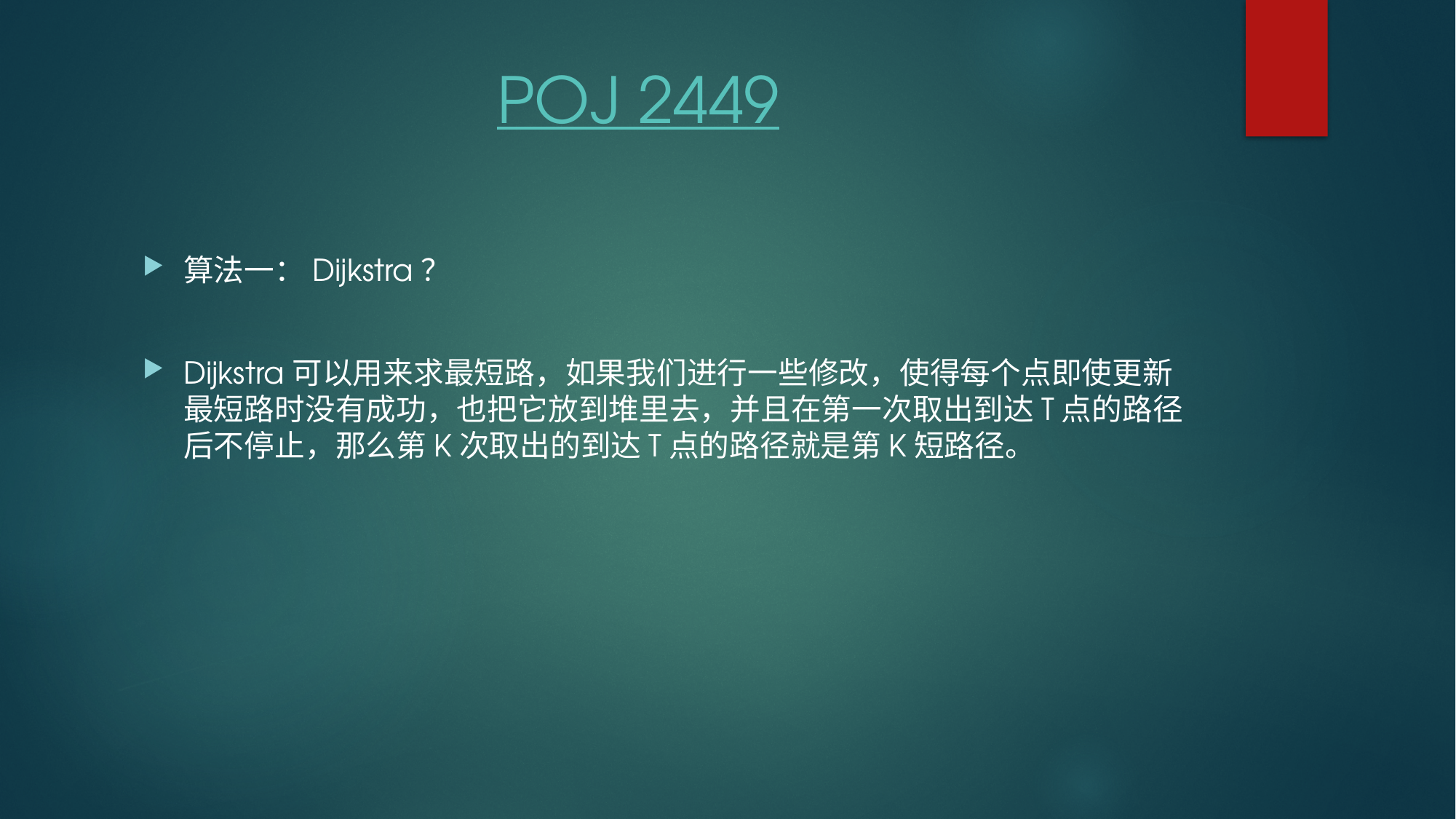

# POJ 2449
算法一：Dijkstra？

Dijkstra可以用来求最短路，如果我们进行一些修改，使得每个点即使更新最短路时没有成功，也把它放到堆里去，并且在第一次取出到达T点的路径后不停止，那么第K次取出的到达T点的路径就是第K短路径。